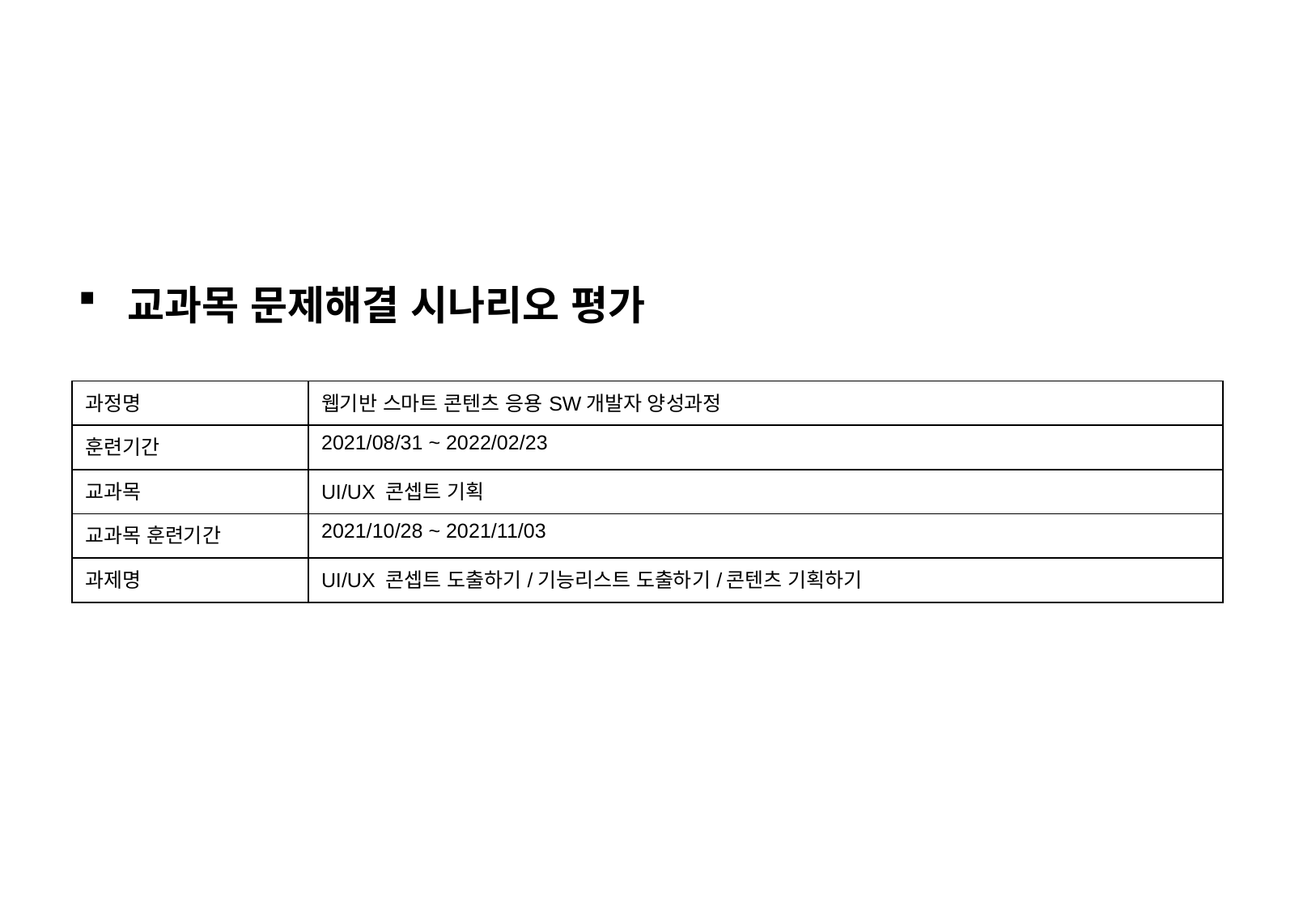

# 교과목 문제해결 시나리오 평가
| 과정명 | 웹기반 스마트 콘텐츠 응용SW개발자 양성과정 |
| --- | --- |
| 훈련기간 | 2021/08/31 ~ 2022/02/23 |
| 교과목 | UI/UX 콘셉트 기획 |
| 교과목 훈련기간 | 2021/10/28 ~ 2021/11/03 |
| 과제명 | UI/UX 콘셉트 도출하기/기능리스트 도출하기/콘텐츠 기획하기 |